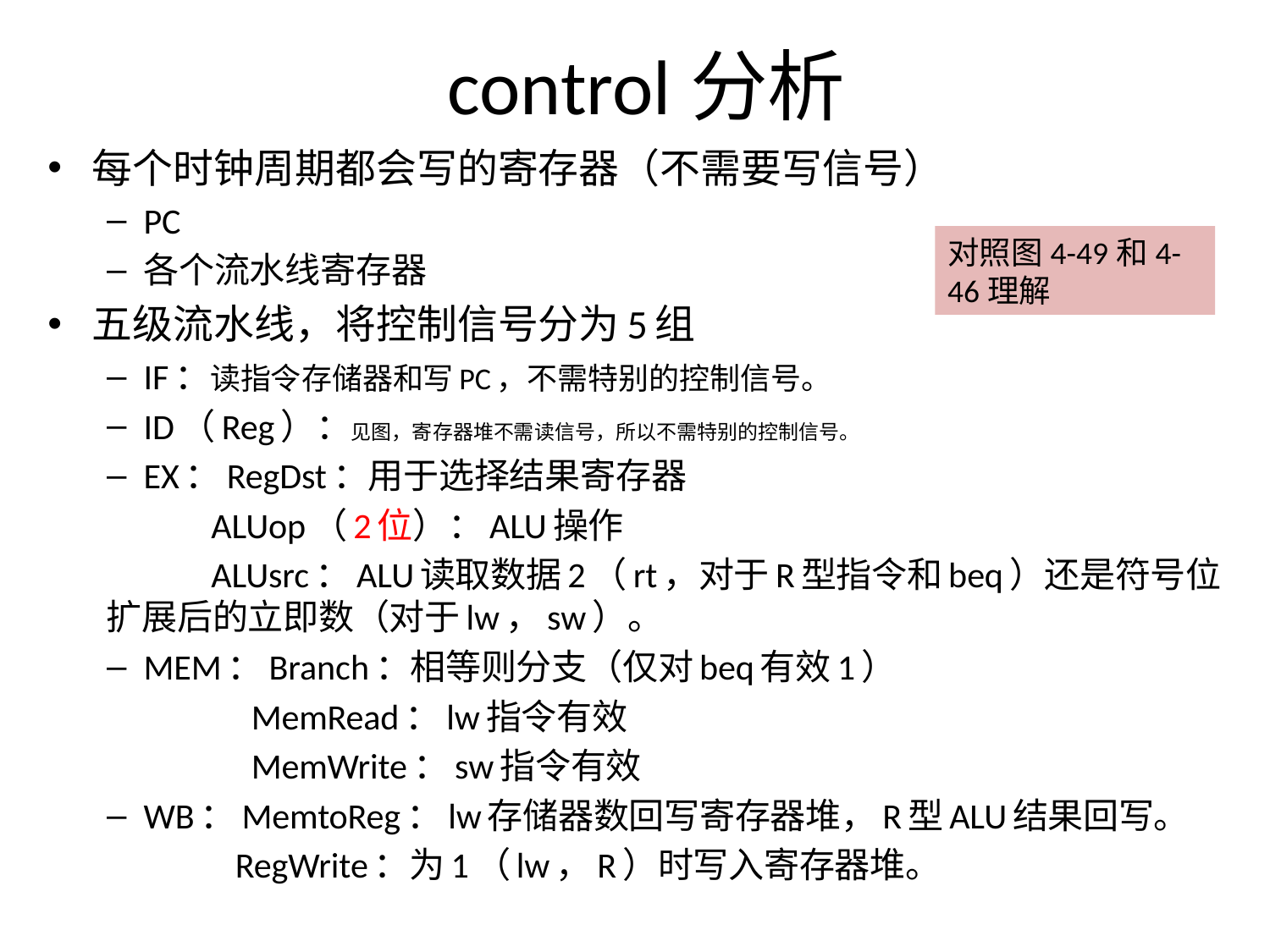

# control分析
每个时钟周期都会写的寄存器（不需要写信号）
PC
各个流水线寄存器
五级流水线，将控制信号分为5组
IF：读指令存储器和写PC，不需特别的控制信号。
ID（Reg）：见图，寄存器堆不需读信号，所以不需特别的控制信号。
EX：RegDst：用于选择结果寄存器
             ALUop（2位）：ALU操作
             ALUsrc：ALU读取数据2（rt，对于R型指令和beq）还是符号位扩展后的立即数（对于lw，sw）。
MEM：Branch：相等则分支（仅对beq有效1）
                  MemRead：lw指令有效
                  MemWrite：sw指令有效
WB：MemtoReg：lw存储器数回写寄存器堆，R型ALU结果回写。
                RegWrite：为1（lw，R）时写入寄存器堆。
对照图4-49和4-46理解